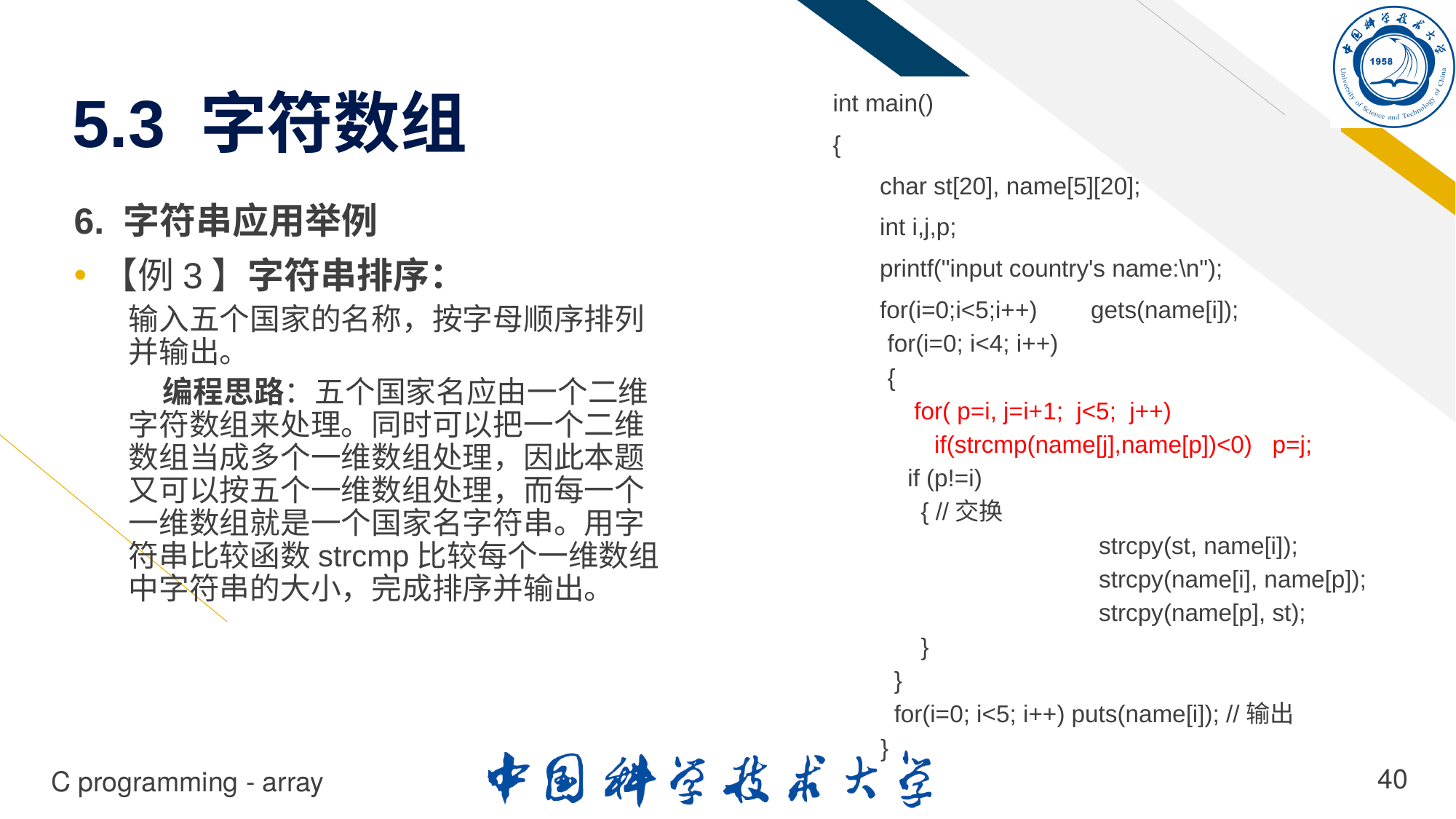

# 5.3 字符数组
 int main()
 {
        char st[20], name[5][20];
        int i,j,p;
        printf("input country's name:\n");
        for(i=0;i<5;i++)        gets(name[i]);
 for(i=0; i<4; i++)
 {
     for( p=i, j=i+1;  j<5;  j++)
        if(strcmp(name[j],name[p])<0)   p=j;
    if (p!=i)
      { //交换
	  	strcpy(st, name[i]);
		strcpy(name[i], name[p]);
		strcpy(name[p], st);
      }
  }
  for(i=0; i<5; i++) puts(name[i]); //输出
}

6. 字符串应用举例
【例3】字符串排序：
输入五个国家的名称，按字母顺序排列并输出。
    编程思路：五个国家名应由一个二维字符数组来处理。同时可以把一个二维数组当成多个一维数组处理，因此本题又可以按五个一维数组处理，而每一个一维数组就是一个国家名字符串。用字符串比较函数strcmp比较每个一维数组中字符串的大小，完成排序并输出。

C programming - array
40